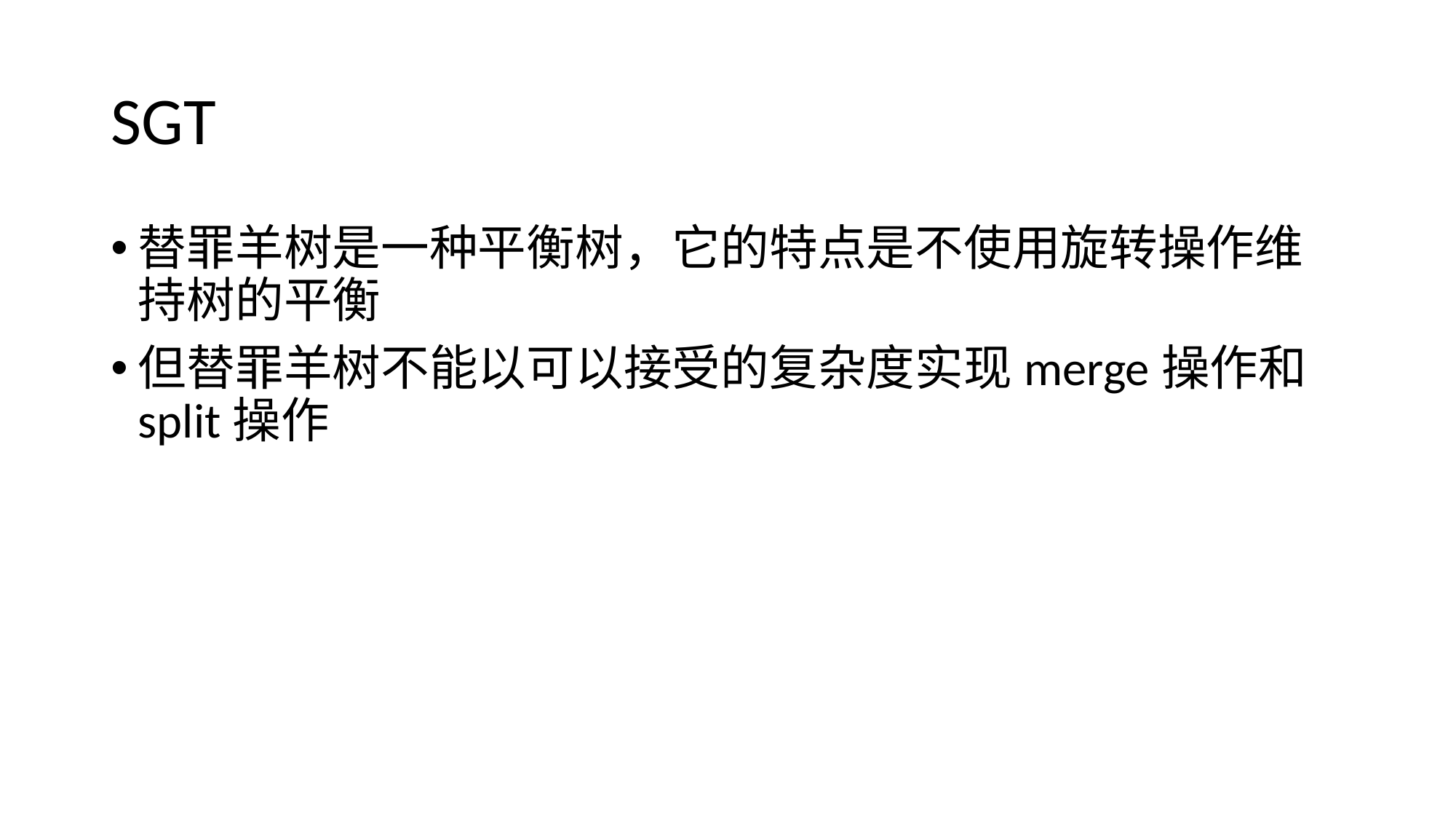

# SGT
替罪羊树是一种平衡树，它的特点是不使用旋转操作维持树的平衡
但替罪羊树不能以可以接受的复杂度实现merge操作和split操作